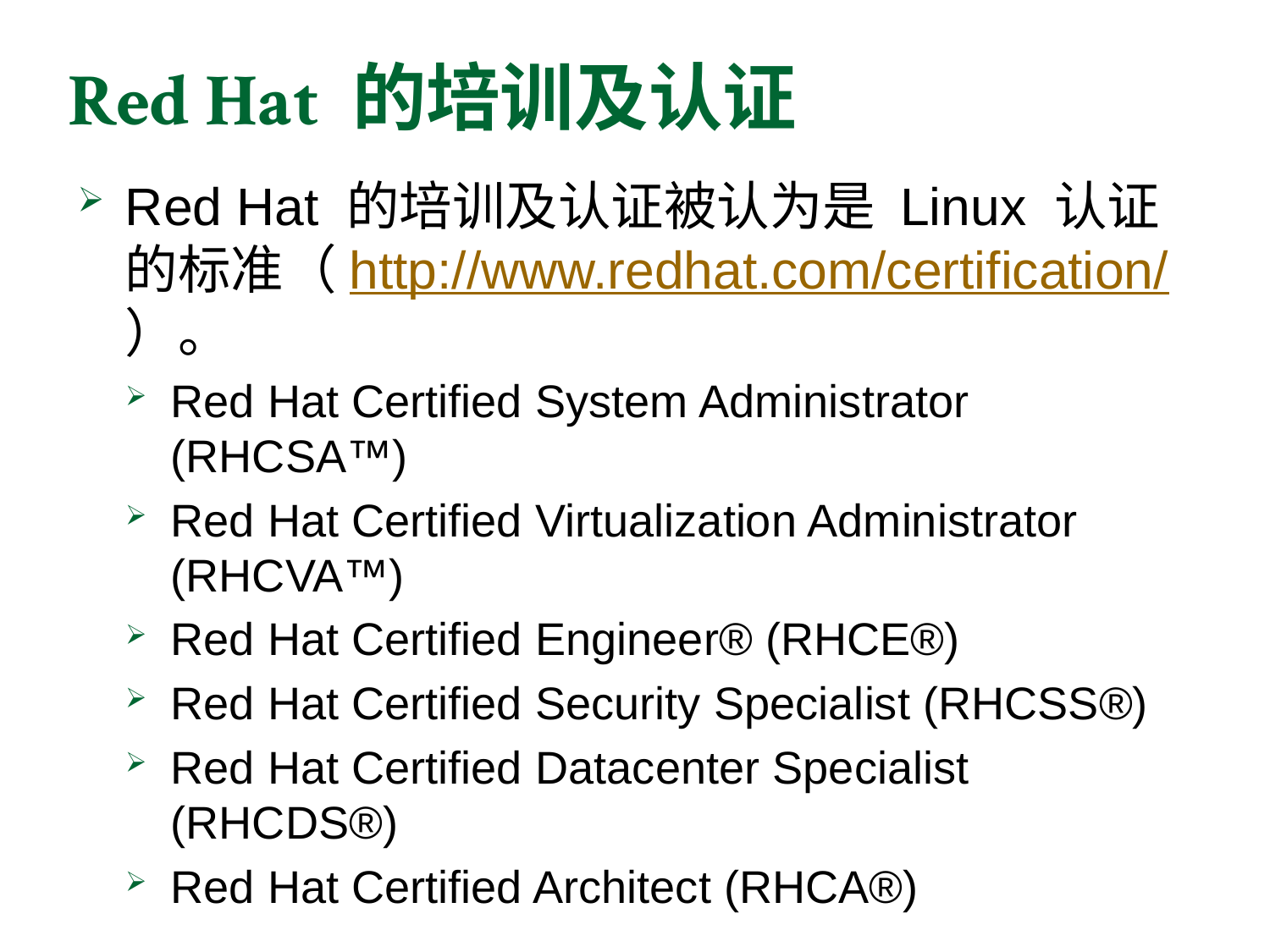

# Red Hat 的培训及认证
Red Hat 的培训及认证被认为是 Linux 认证的标准（http://www.redhat.com/certification/）。
Red Hat Certified System Administrator (RHCSA™)
Red Hat Certified Virtualization Administrator (RHCVA™)
Red Hat Certified Engineer® (RHCE®)
Red Hat Certified Security Specialist (RHCSS®)
Red Hat Certified Datacenter Specialist (RHCDS®)
Red Hat Certified Architect (RHCA®)